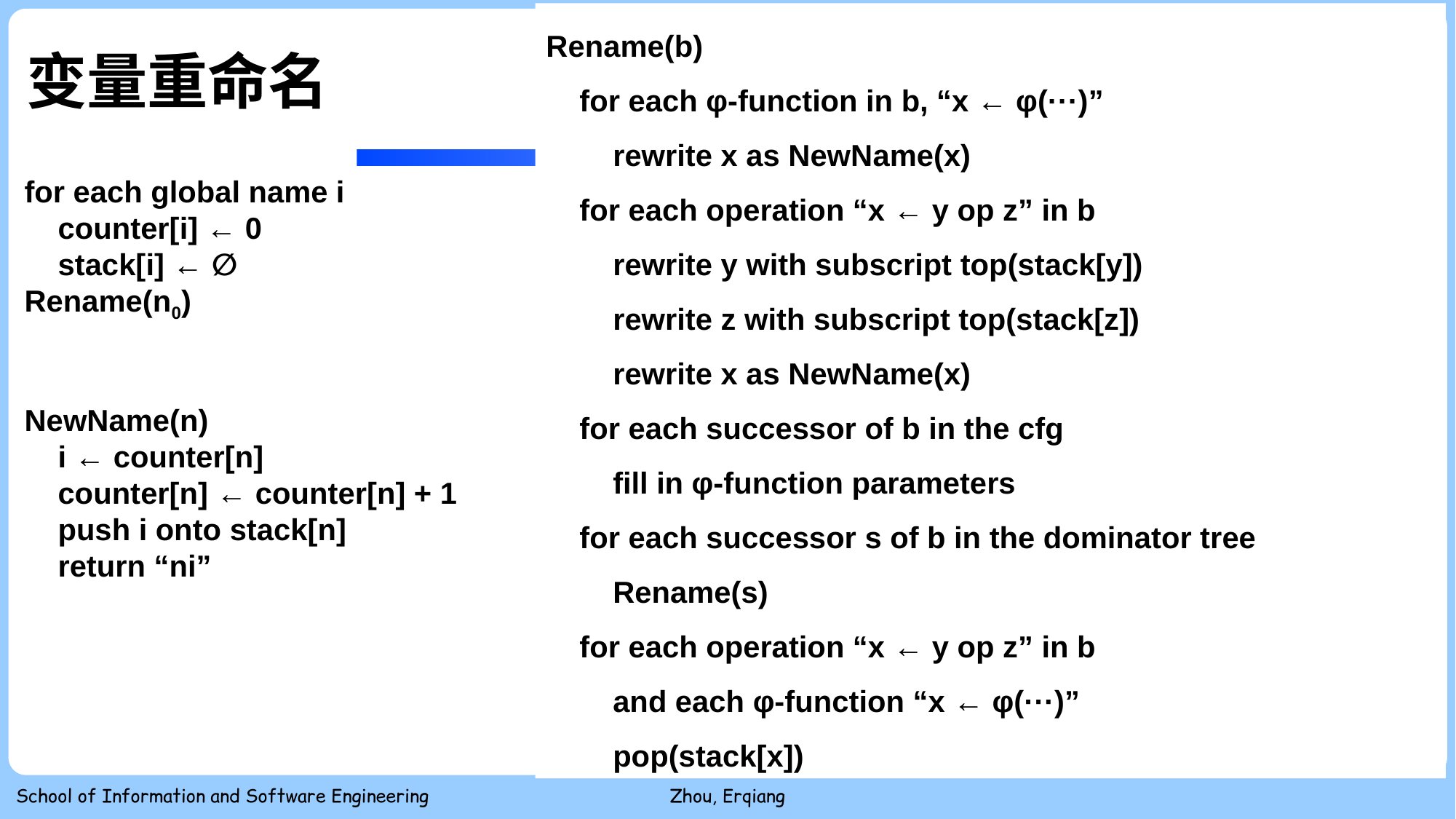

Rename(b)
    for each φ-function in b, “x ← φ(···)”
        rewrite x as NewName(x)
    for each operation “x ← y op z” in b
        rewrite y with subscript top(stack[y])
        rewrite z with subscript top(stack[z])
        rewrite x as NewName(x)
    for each successor of b in the cfg
        fill in φ-function parameters
    for each successor s of b in the dominator tree
        Rename(s)
    for each operation “x ← y op z” in b
        and each φ-function “x ← φ(···)”
        pop(stack[x])
# 变量重命名
for each global name i
    counter[i] ← 0
    stack[i] ← ∅
Rename(n0)
NewName(n)
    i ← counter[n]
    counter[n] ← counter[n] + 1
    push i onto stack[n]
    return “ni”
School of Information and Software Engineering
Zhou, Erqiang
93